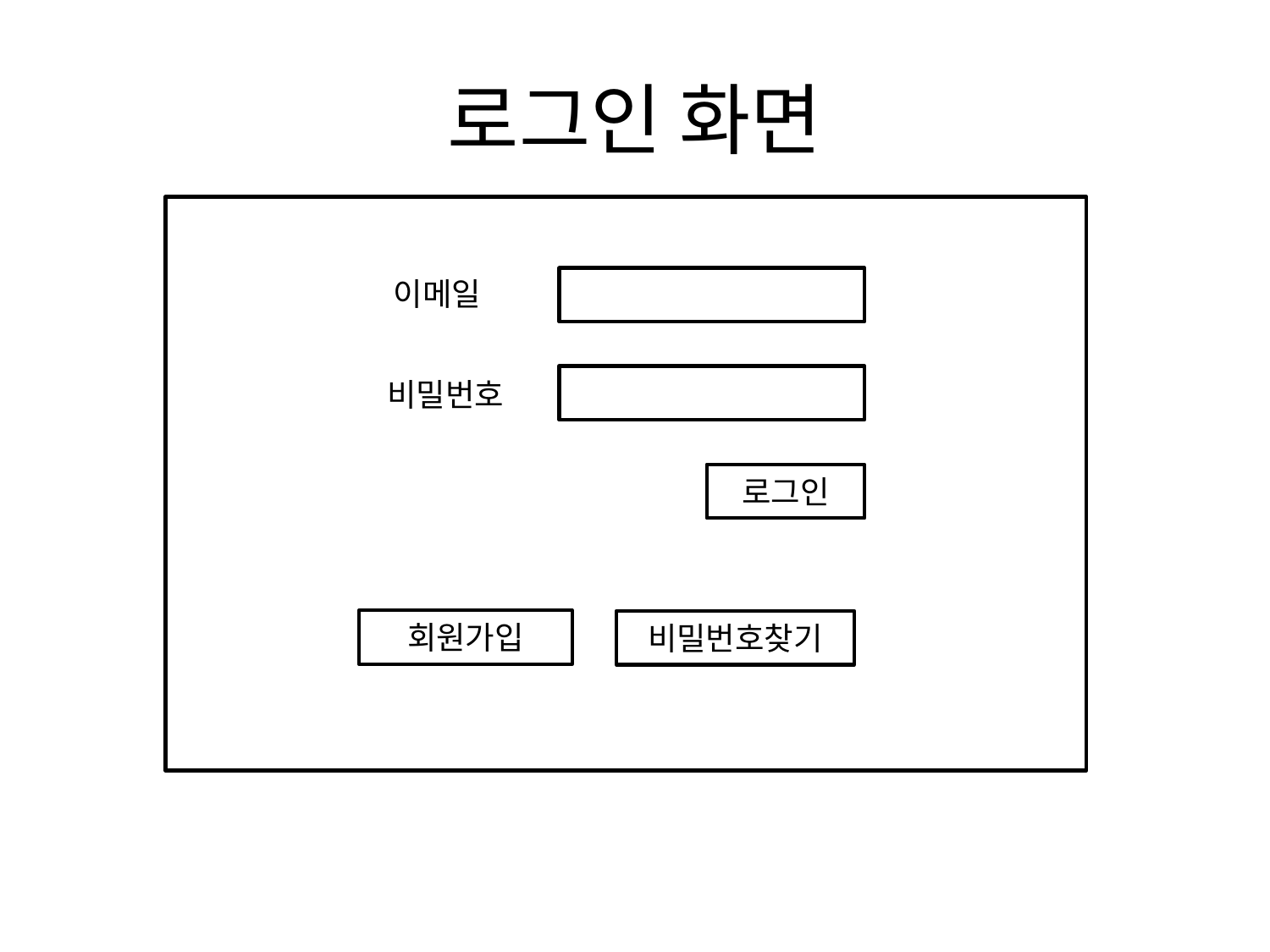

# 로그인 화면

이메일

비밀번호
로그인
회원가입
비밀번호찾기